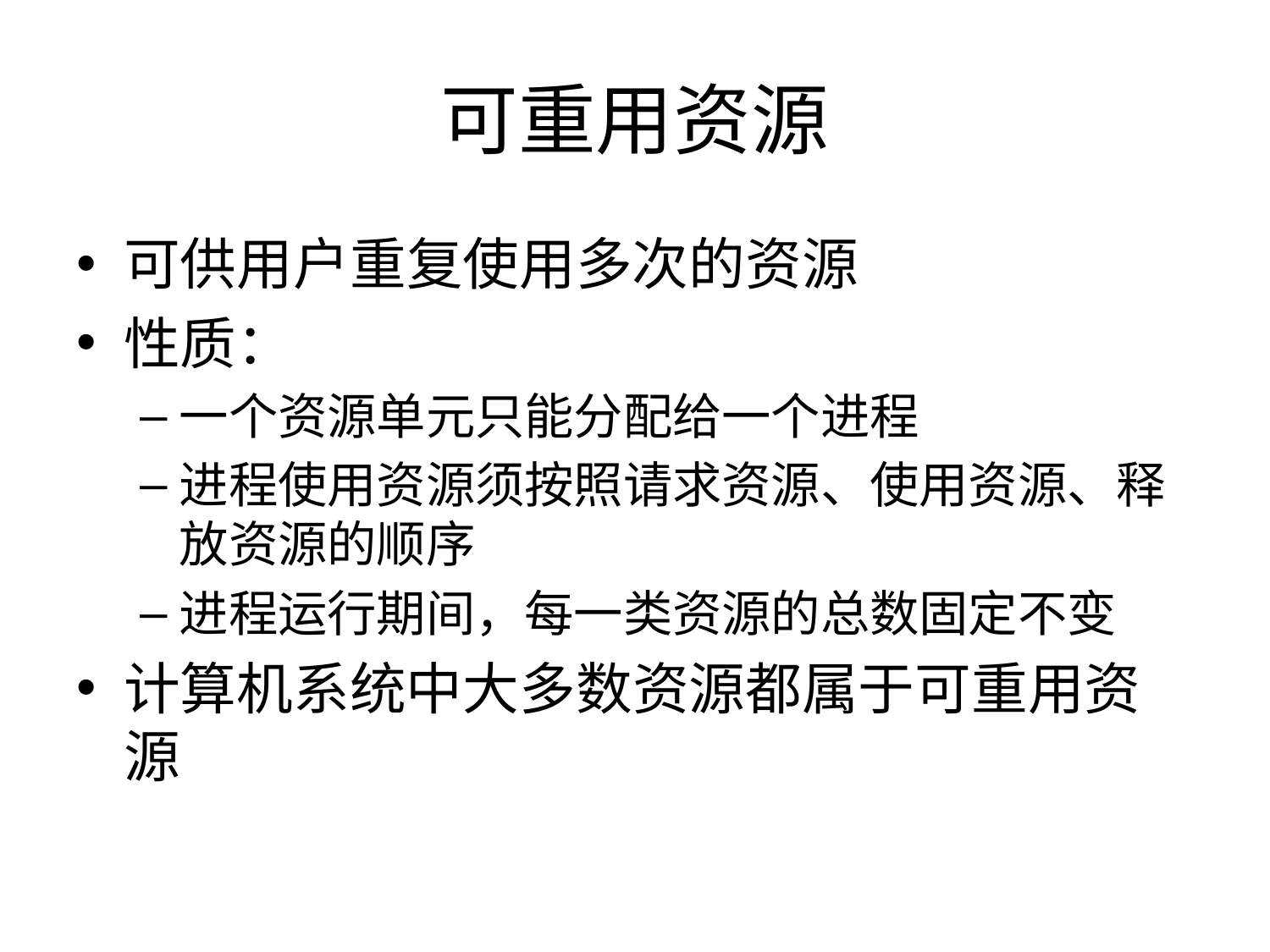

# 可重用资源
可供用户重复使用多次的资源
性质：
一个资源单元只能分配给一个进程
进程使用资源须按照请求资源、使用资源、释放资源的顺序
进程运行期间，每一类资源的总数固定不变
计算机系统中大多数资源都属于可重用资源